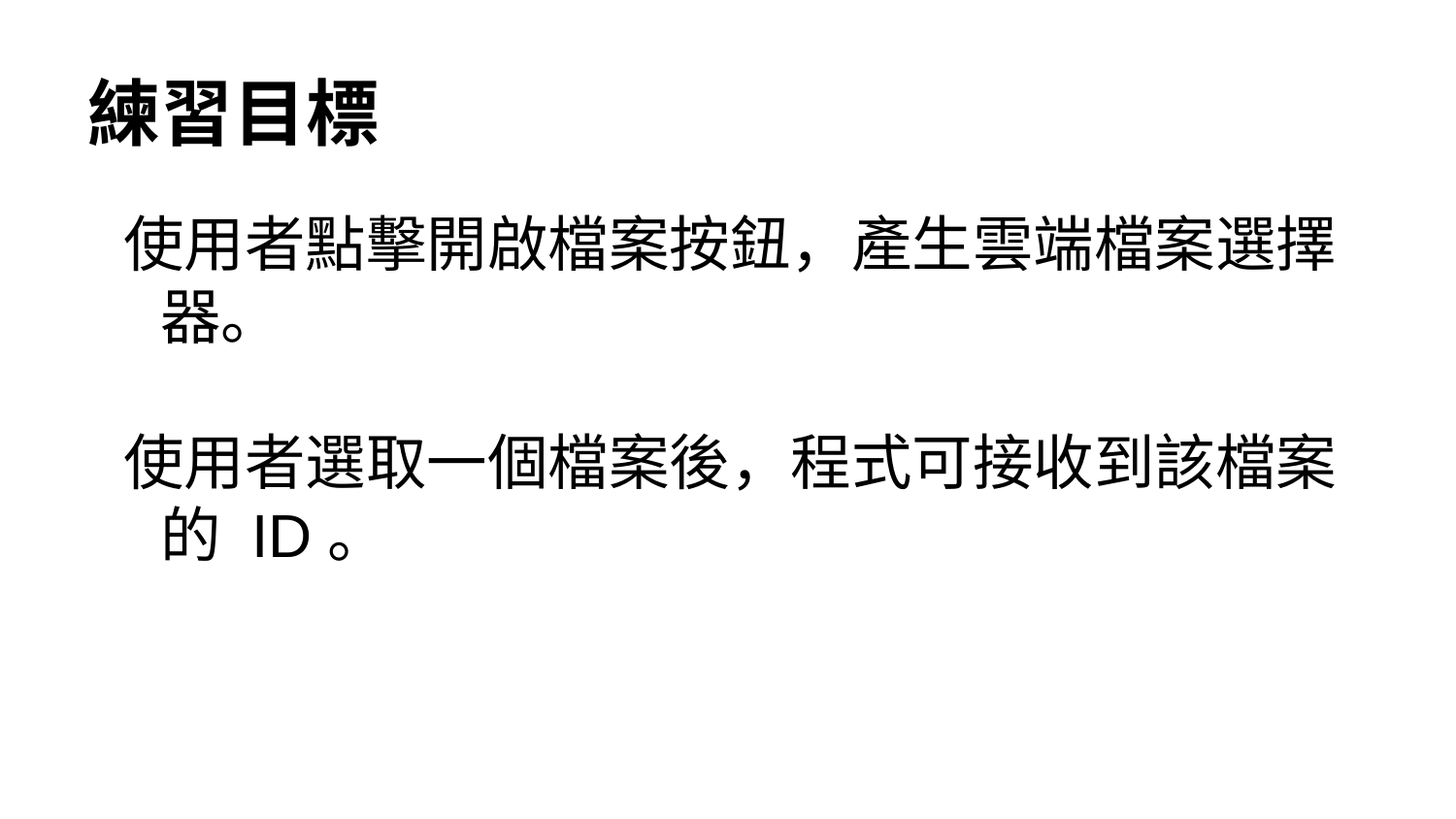

# 練習目標
使用者點擊開啟檔案按鈕，產生雲端檔案選擇器。

使用者選取一個檔案後，程式可接收到該檔案的 ID。